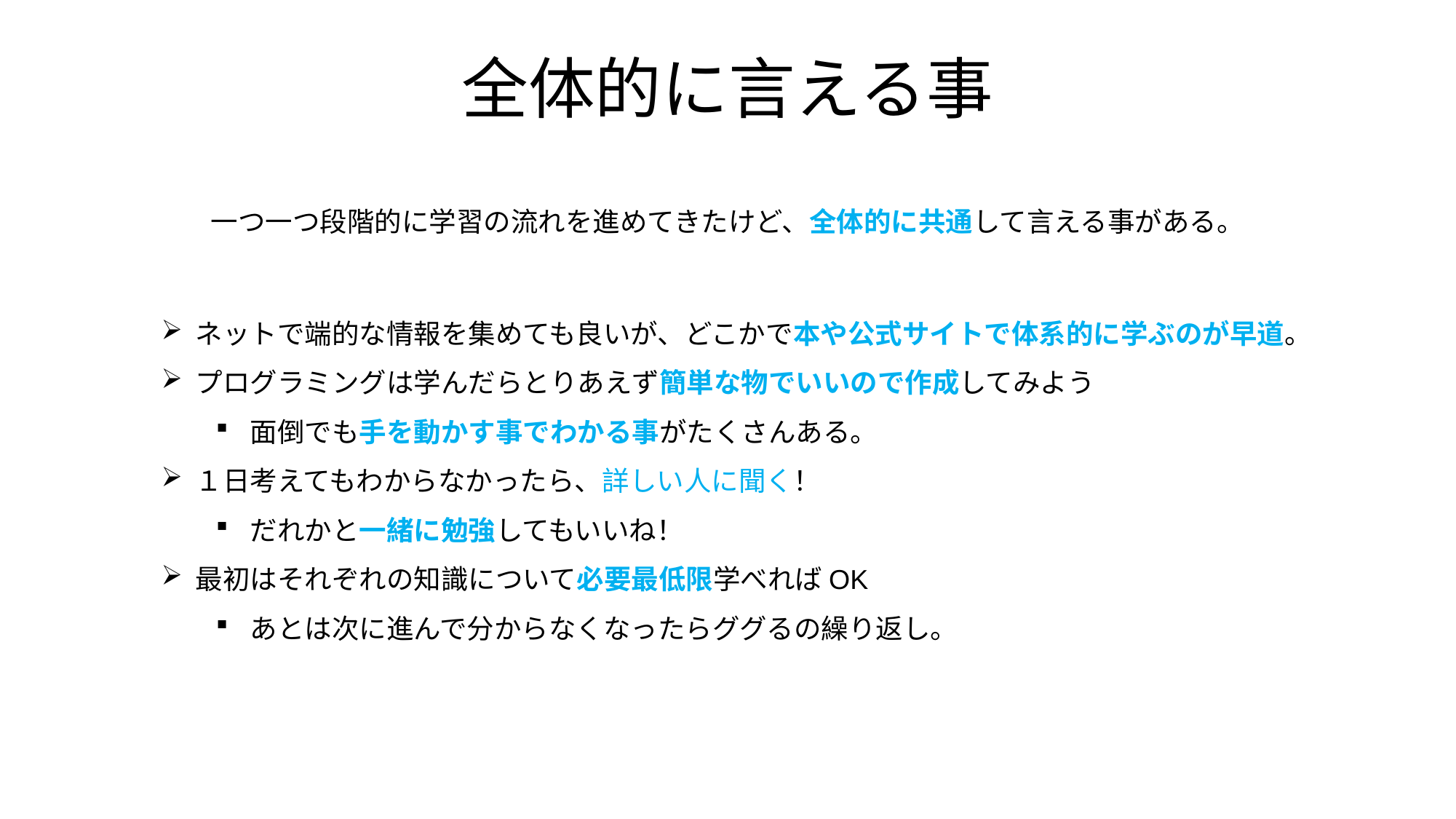

# 全体的に言える事
一つ一つ段階的に学習の流れを進めてきたけど、全体的に共通して言える事がある。
ネットで端的な情報を集めても良いが、どこかで本や公式サイトで体系的に学ぶのが早道。
プログラミングは学んだらとりあえず簡単な物でいいので作成してみよう
面倒でも手を動かす事でわかる事がたくさんある。
１日考えてもわからなかったら、詳しい人に聞く！
だれかと一緒に勉強してもいいね！
最初はそれぞれの知識について必要最低限学べればOK
あとは次に進んで分からなくなったらググるの繰り返し。